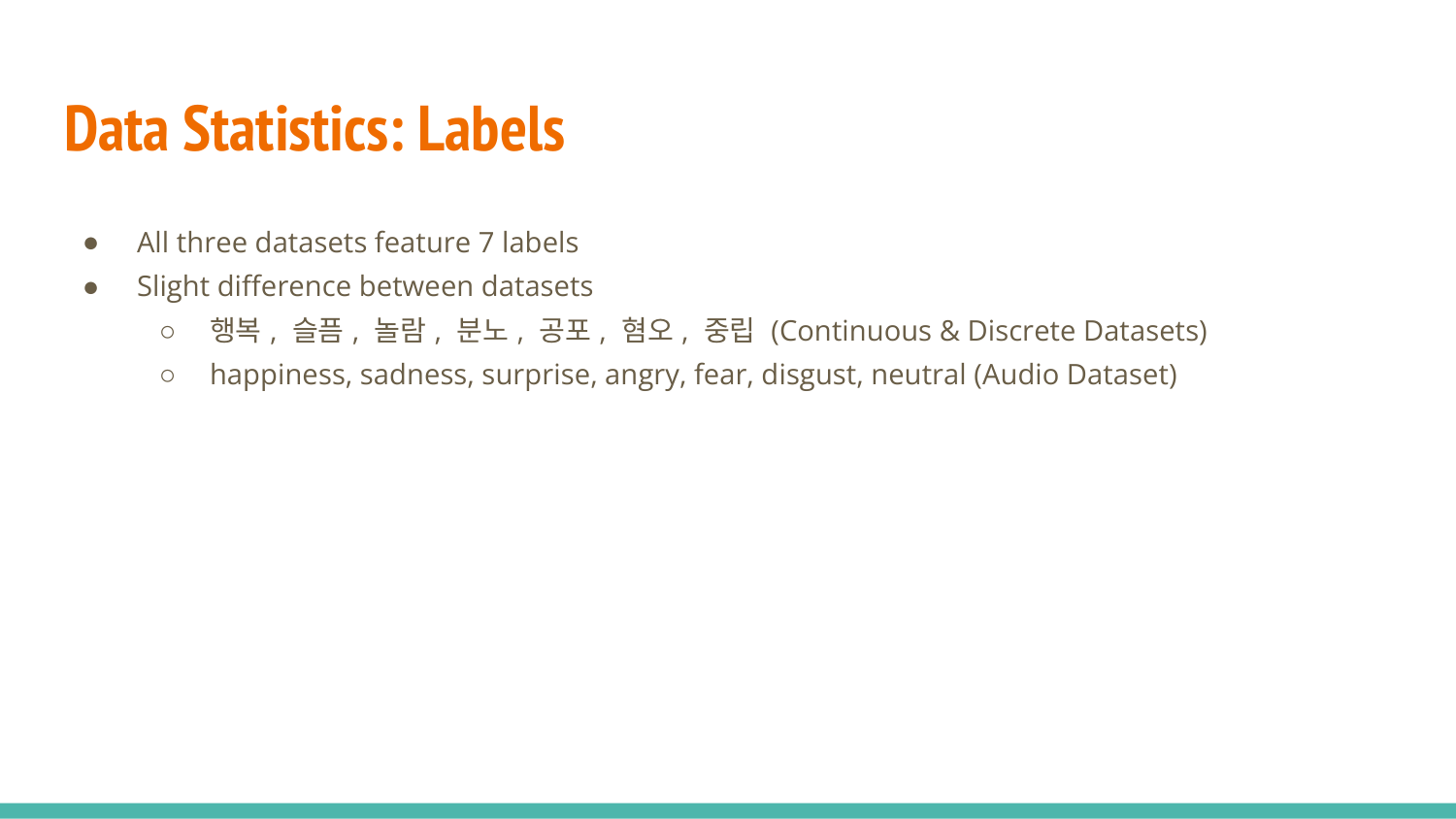

# Data Statistics: Labels
All three datasets feature 7 labels
Slight difference between datasets
행복, 슬픔, 놀람, 분노, 공포, 혐오, 중립 (Continuous & Discrete Datasets)
happiness, sadness, surprise, angry, fear, disgust, neutral (Audio Dataset)